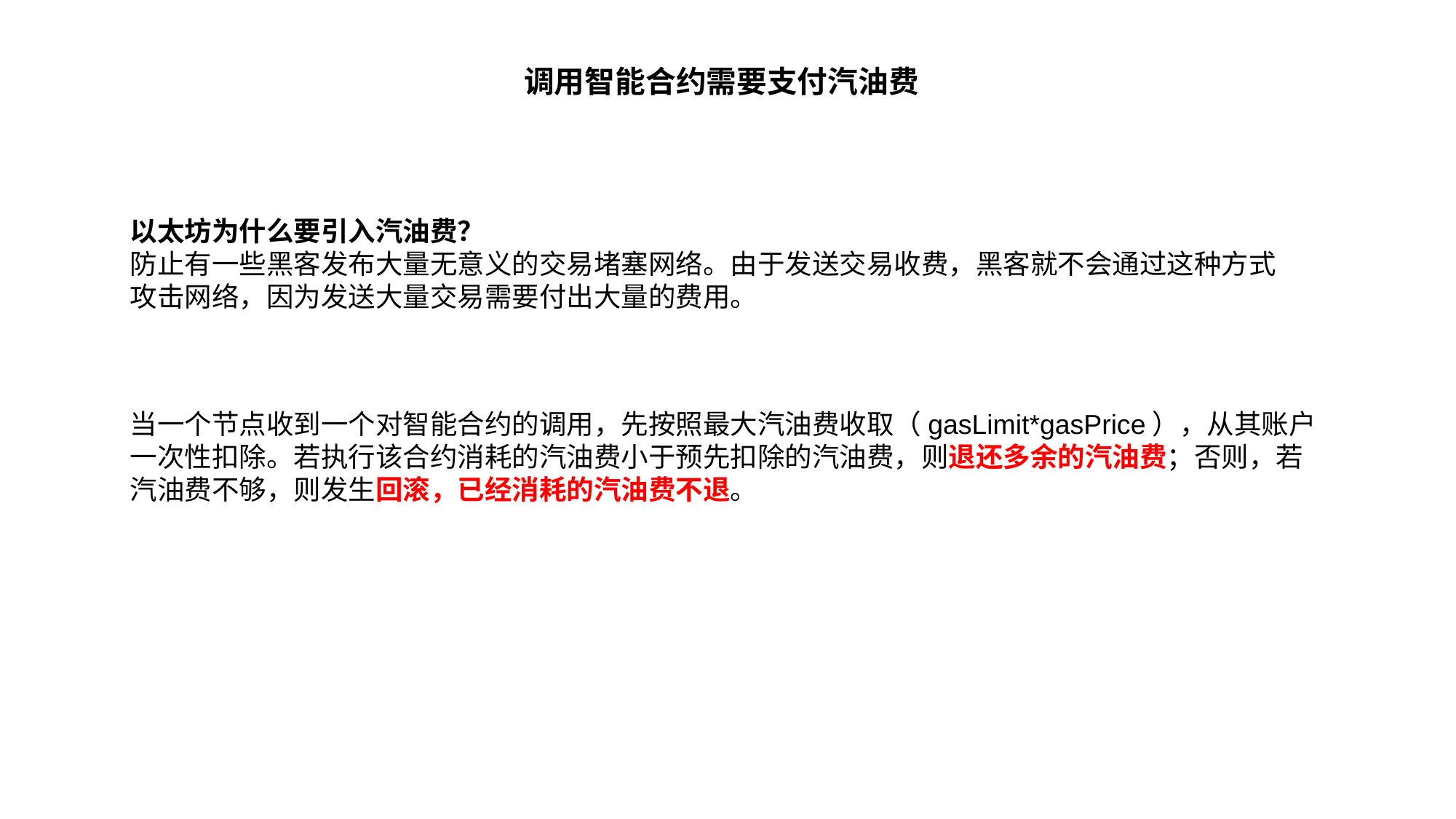

调用智能合约需要支付汽油费
以太坊为什么要引入汽油费？
防止有一些黑客发布大量无意义的交易堵塞网络。由于发送交易收费，黑客就不会通过这种方式攻击网络，因为发送大量交易需要付出大量的费用。
当一个节点收到一个对智能合约的调用，先按照最大汽油费收取（gasLimit*gasPrice），从其账户一次性扣除。若执行该合约消耗的汽油费小于预先扣除的汽油费，则退还多余的汽油费；否则，若汽油费不够，则发生回滚，已经消耗的汽油费不退。